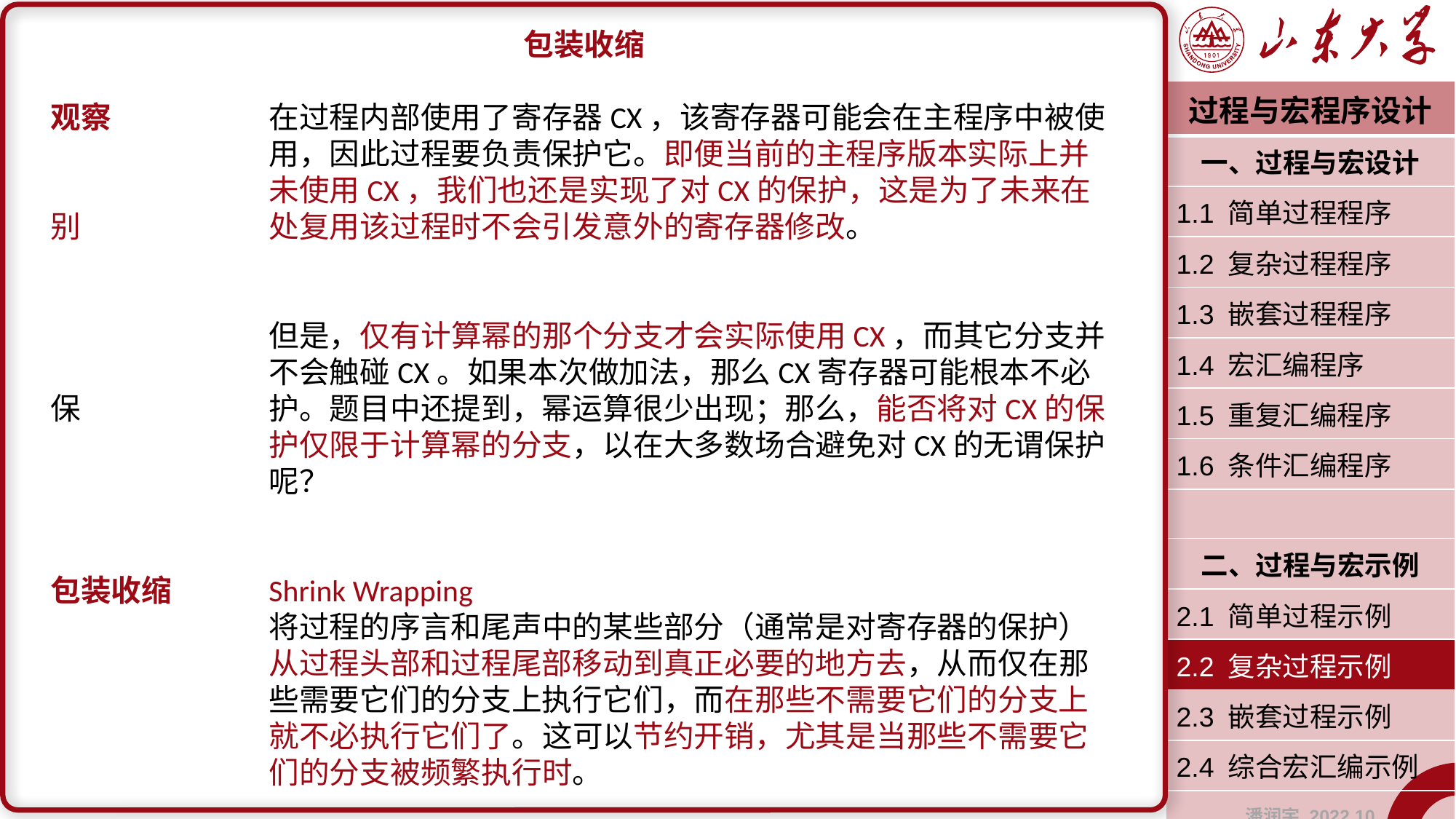

包装收缩

观察		在过程内部使用了寄存器CX，该寄存器可能会在主程序中被使		用，因此过程要负责保护它。即便当前的主程序版本实际上并		未使用CX，我们也还是实现了对CX的保护，这是为了未来在别		处复用该过程时不会引发意外的寄存器修改。

		但是，仅有计算幂的那个分支才会实际使用CX，而其它分支并		不会触碰CX。如果本次做加法，那么CX寄存器可能根本不必保		护。题目中还提到，幂运算很少出现；那么，能否将对CX的保		护仅限于计算幂的分支，以在大多数场合避免对CX的无谓保护		呢？

包装收缩	Shrink Wrapping
		将过程的序言和尾声中的某些部分（通常是对寄存器的保护）		从过程头部和过程尾部移动到真正必要的地方去，从而仅在那		些需要它们的分支上执行它们，而在那些不需要它们的分支上		就不必执行它们了。这可以节约开销，尤其是当那些不需要它		们的分支被频繁执行时。
| 过程与宏程序设计 |
| --- |
| 一、过程与宏设计 |
| 1.1 简单过程程序 |
| 1.2 复杂过程程序 |
| 1.3 嵌套过程程序 |
| 1.4 宏汇编程序 |
| 1.5 重复汇编程序 |
| 1.6 条件汇编程序 |
|  |
| 二、过程与宏示例 |
| 2.1 简单过程示例 |
| 2.2 复杂过程示例 |
| 2.3 嵌套过程示例 |
| 2.4 综合宏汇编示例 |
| 潘润宇 2022.10 |